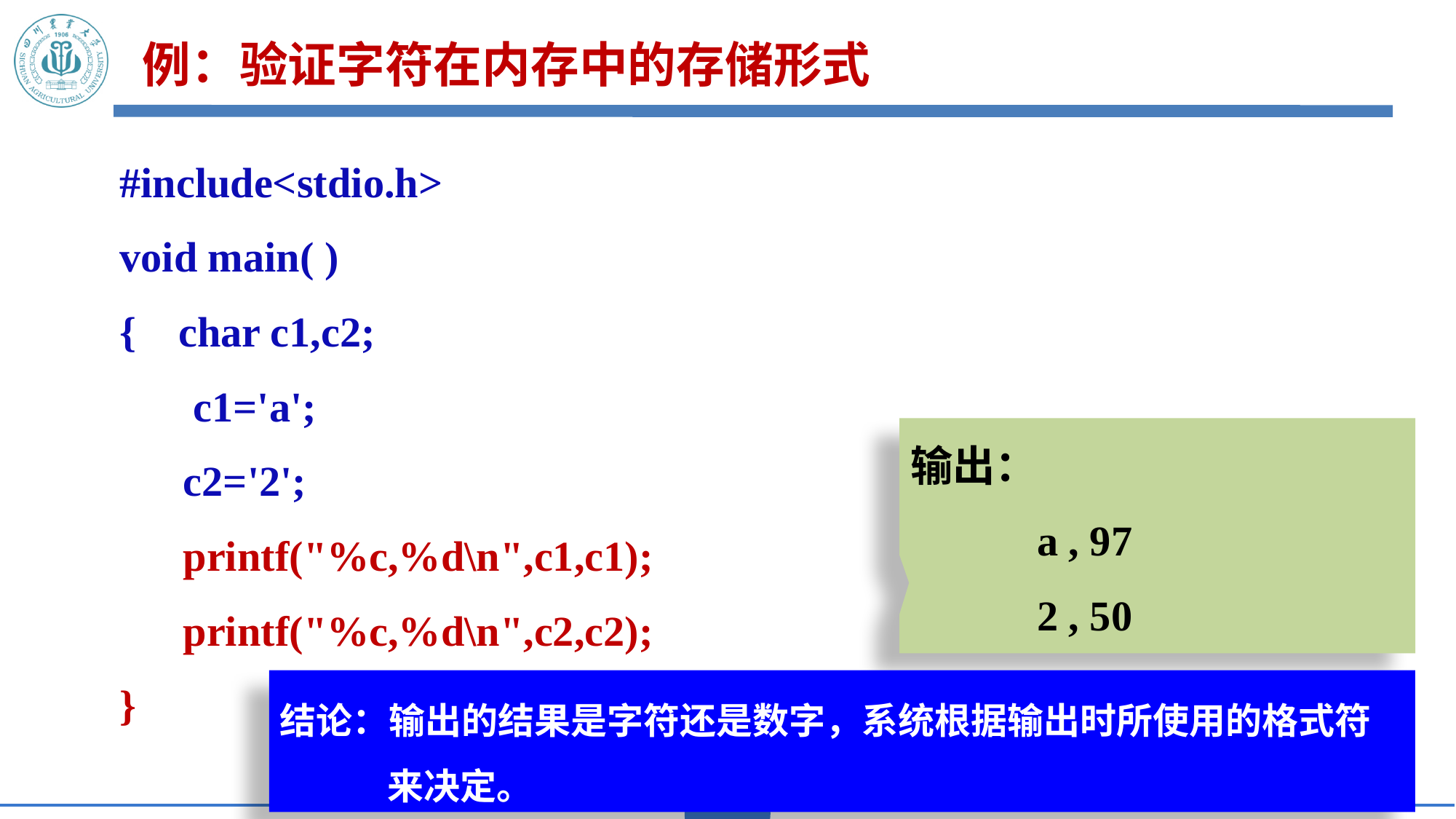

例：验证字符在内存中的存储形式
#include<stdio.h>
void main( )
{    char c1,c2;
       c1='a';
	c2='2';
	printf("%c,%d\n",c1,c1);
	printf("%c,%d\n",c2,c2);
}
输出：
            a , 97
            2 , 50
结论：输出的结果是字符还是数字，系统根据输出时所使用的格式符来决定。